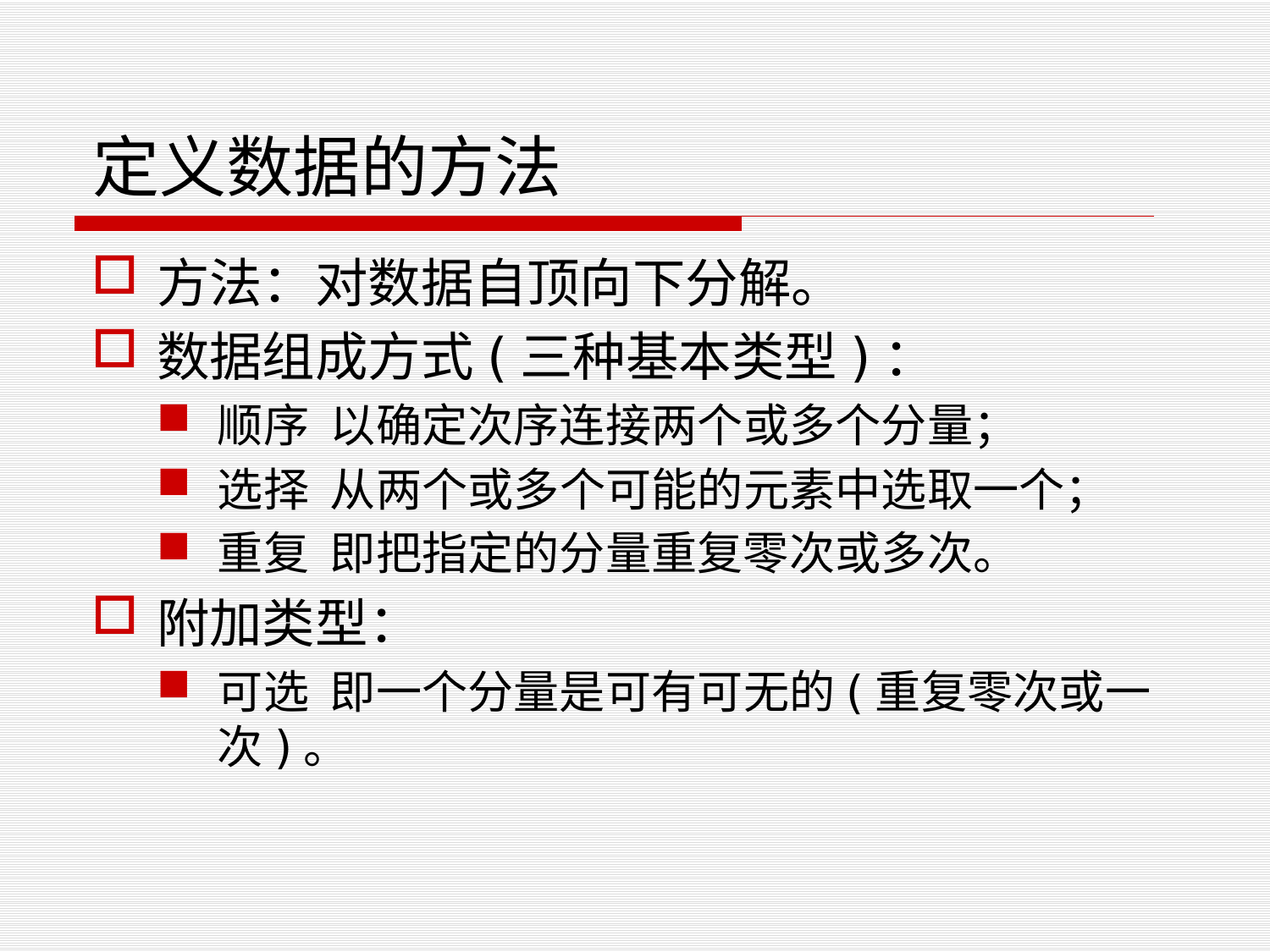

# 定义数据的方法
方法：对数据自顶向下分解。
数据组成方式(三种基本类型)：
顺序  以确定次序连接两个或多个分量；
选择  从两个或多个可能的元素中选取一个；
重复  即把指定的分量重复零次或多次。
附加类型：
可选  即一个分量是可有可无的(重复零次或一次)。